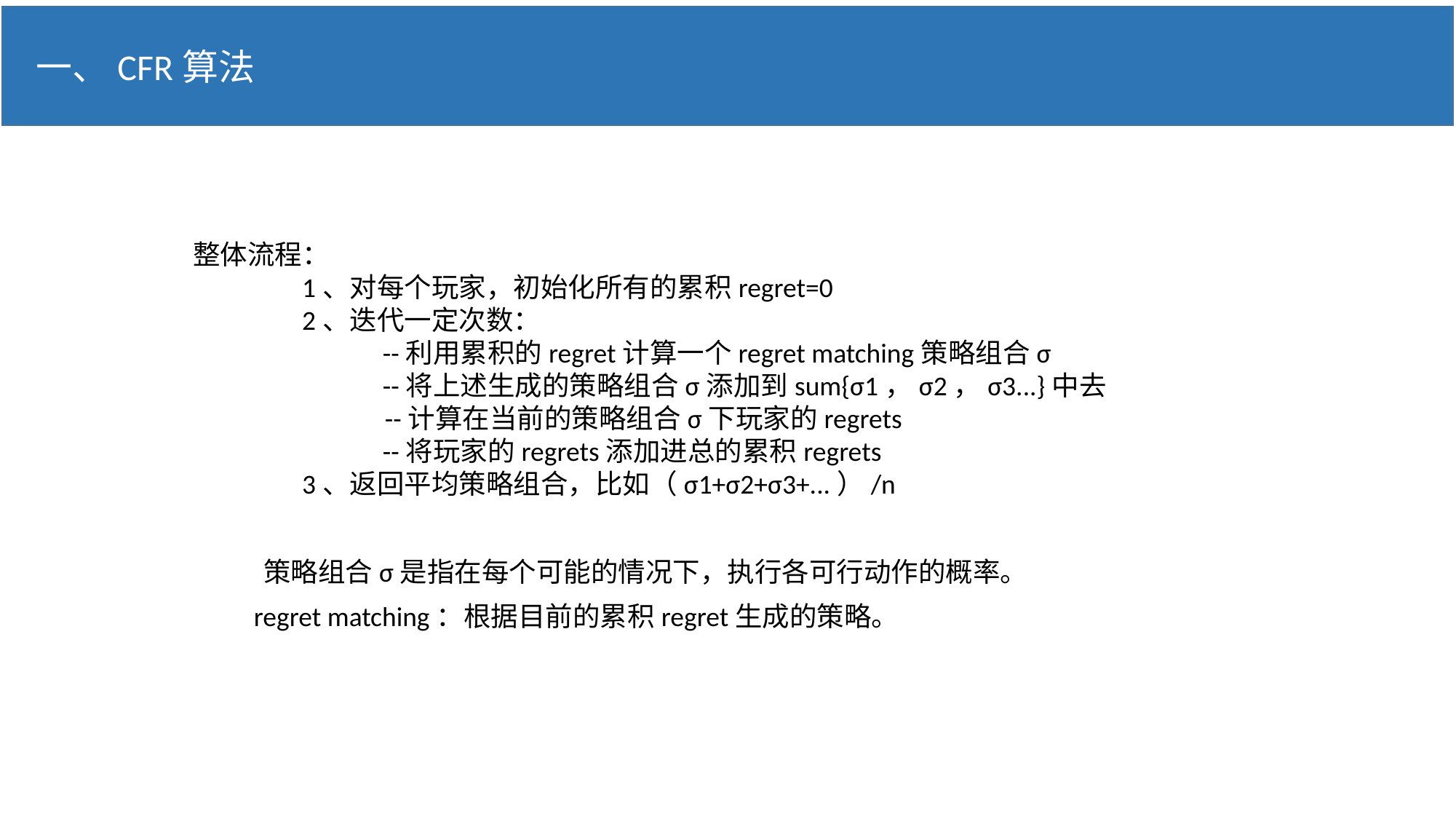

一、CFR算法
整体流程：
	1、对每个玩家，初始化所有的累积regret=0
	2、迭代一定次数：
	             --利用累积的regret计算一个regret matching策略组合σ
	             --将上述生成的策略组合σ添加到sum{σ1，σ2，σ3...}中去
                               --计算在当前的策略组合σ下玩家的regrets
	             --将玩家的regrets添加进总的累积regrets
	3、返回平均策略组合，比如（σ1+σ2+σ3+...）/n
策略组合σ是指在每个可能的情况下，执行各可行动作的概率。
regret matching：根据目前的累积regret生成的策略。